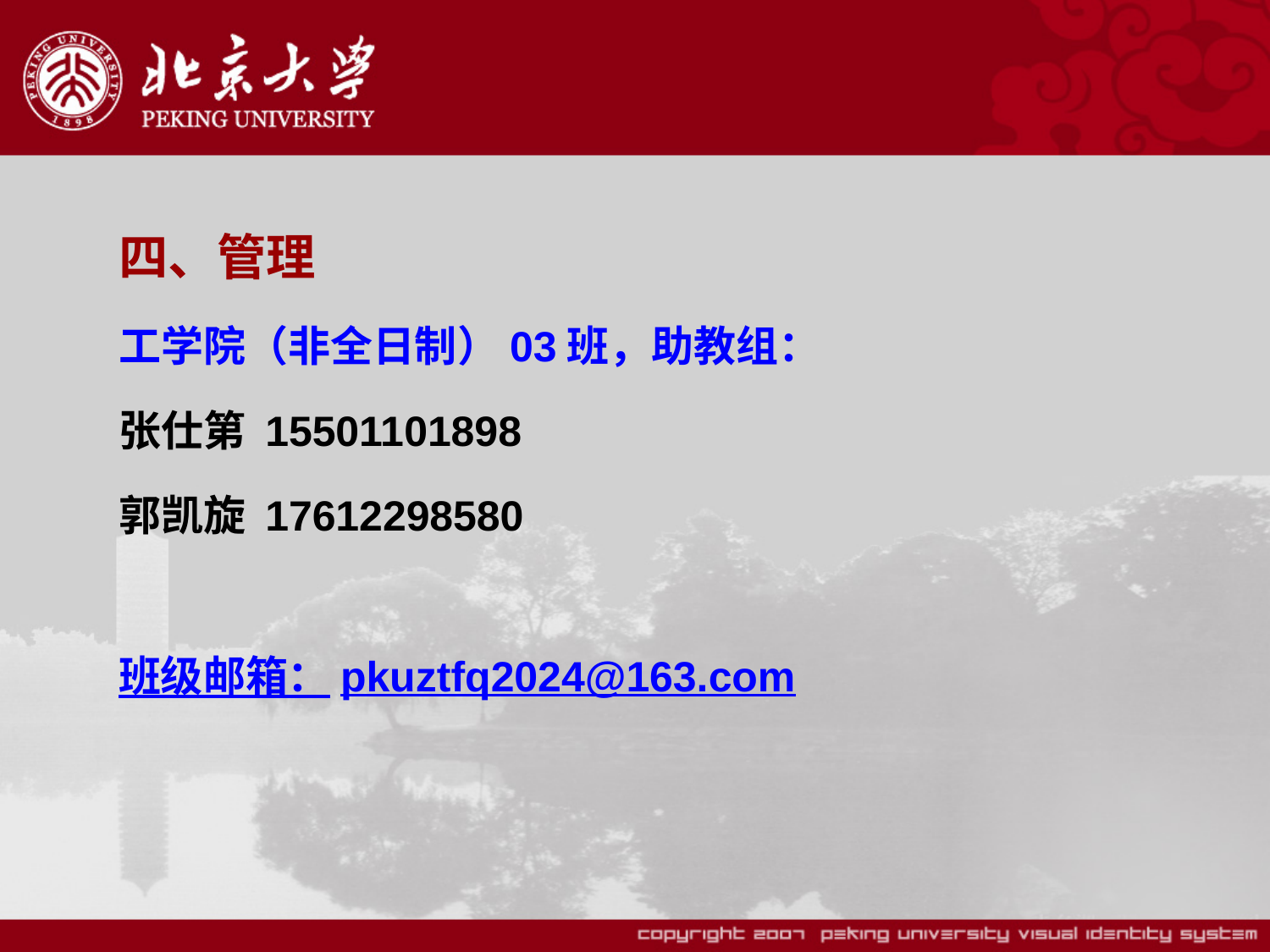

四、管理
工学院（非全日制）03班，助教组：
张仕第 15501101898
郭凯旋 17612298580

班级邮箱：pkuztfq2024@163.com